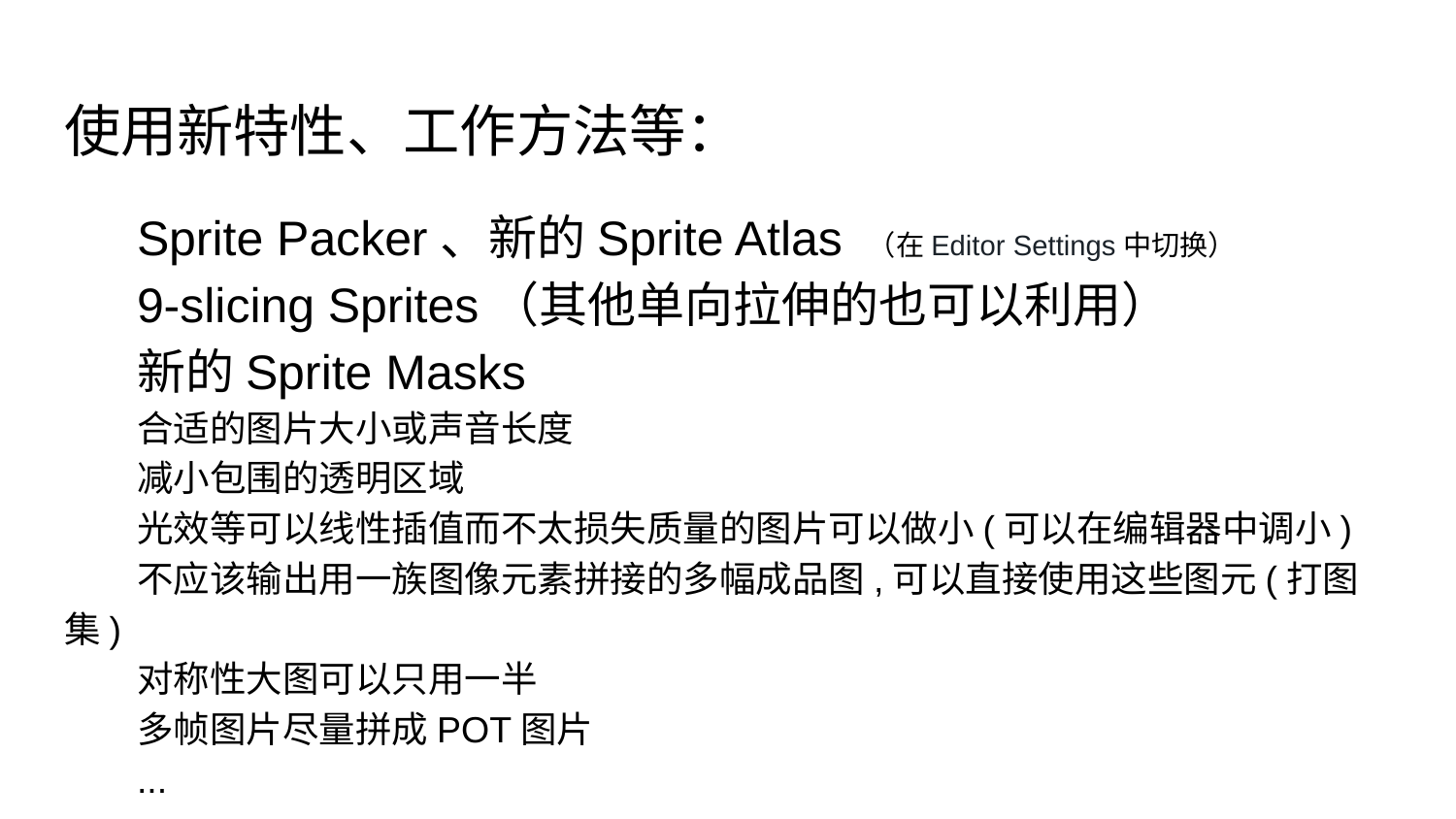

# 使用新特性、工作方法等：
Sprite Packer、新的Sprite Atlas （在Editor Settings中切换）
9-slicing Sprites（其他单向拉伸的也可以利用）
新的Sprite Masks
合适的图片大小或声音长度
减小包围的透明区域
光效等可以线性插值而不太损失质量的图片可以做小(可以在编辑器中调小)
不应该输出用一族图像元素拼接的多幅成品图,可以直接使用这些图元(打图集)
对称性大图可以只用一半
多帧图片尽量拼成POT图片
...